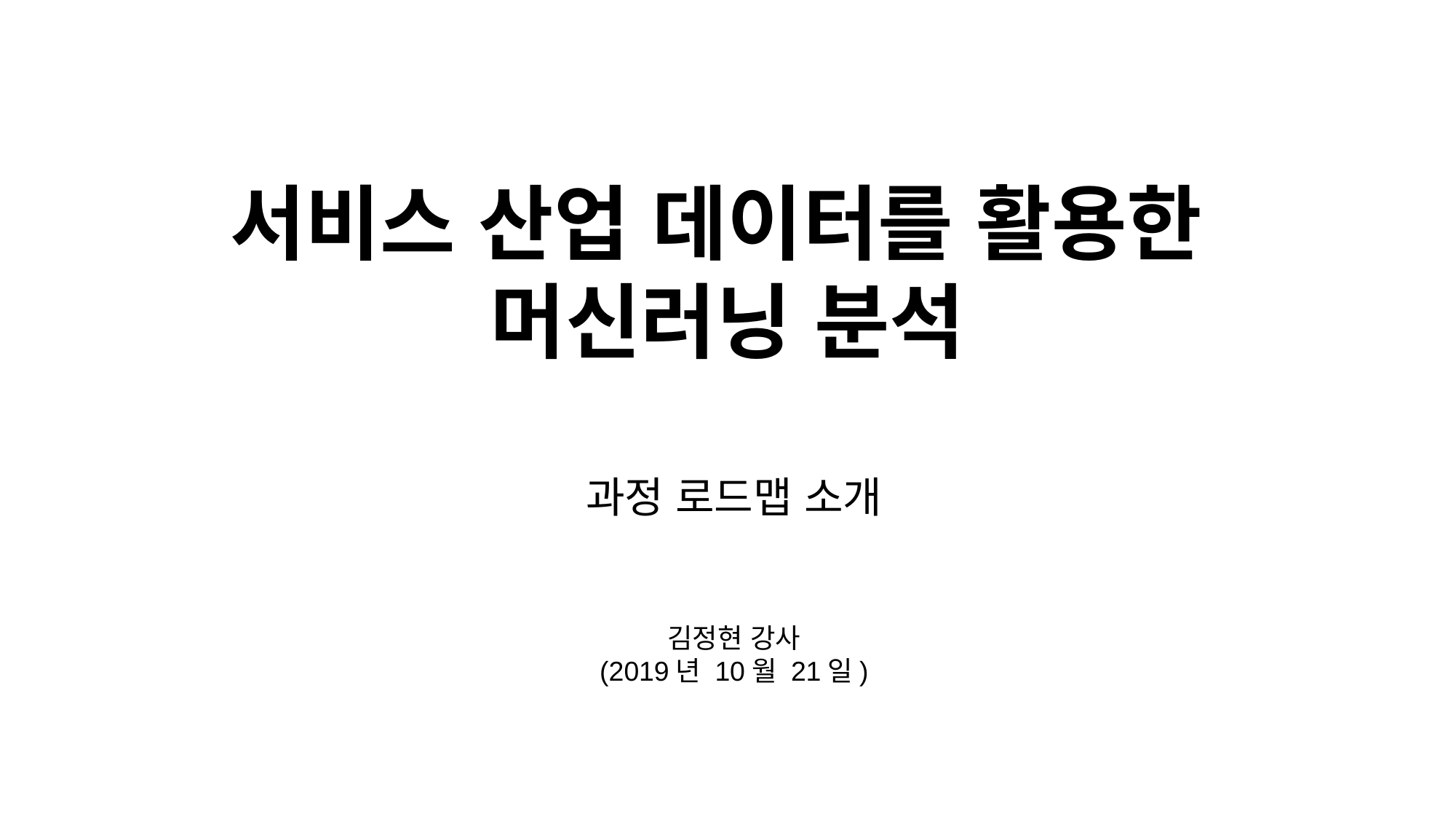

서비스 산업 데이터를 활용한
머신러닝 분석
과정 로드맵 소개
김정현 강사
(2019년 10월 21일)